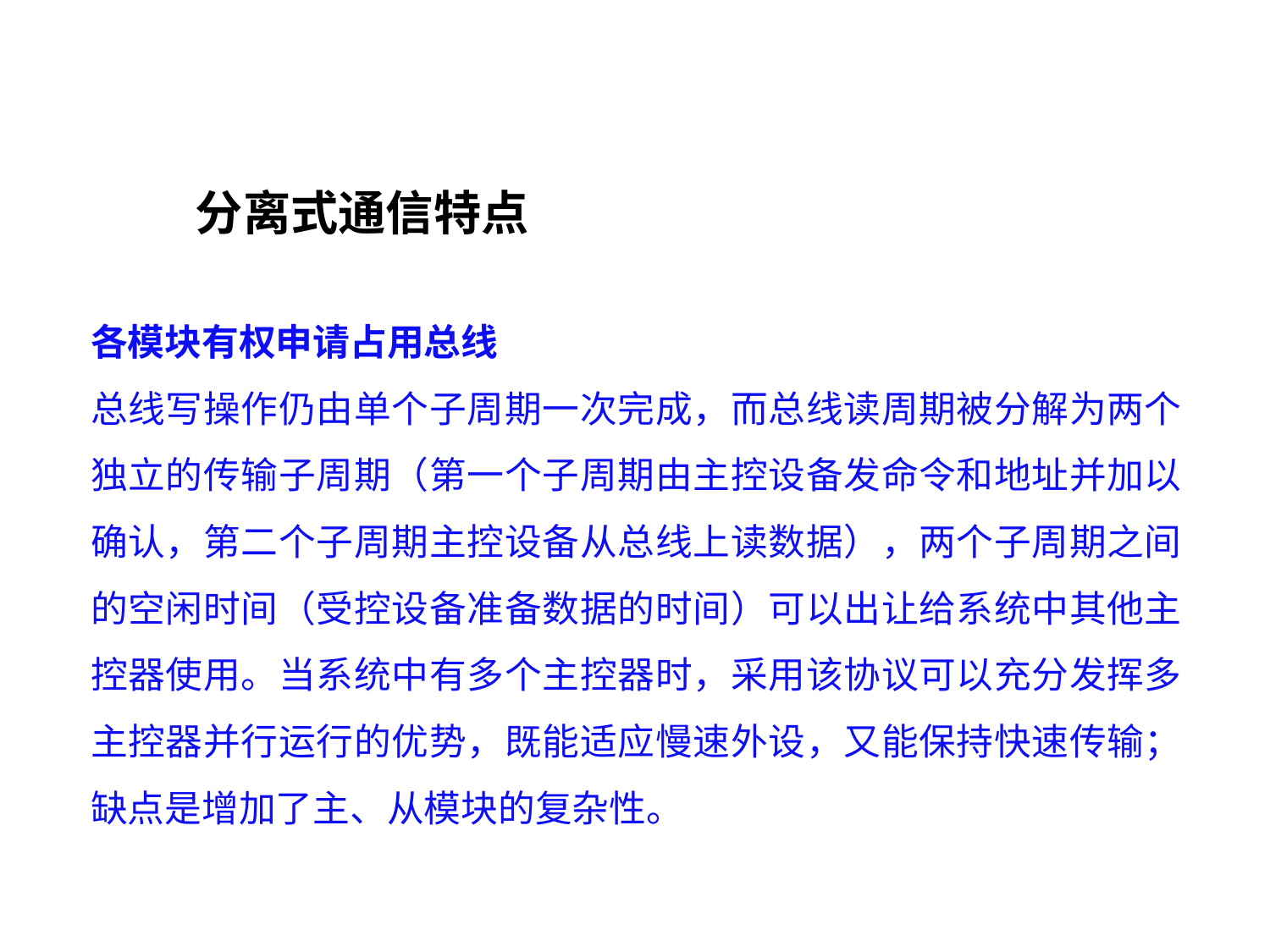

分离式通信特点
各模块有权申请占用总线
总线写操作仍由单个子周期一次完成，而总线读周期被分解为两个独立的传输子周期（第一个子周期由主控设备发命令和地址并加以确认，第二个子周期主控设备从总线上读数据），两个子周期之间的空闲时间（受控设备准备数据的时间）可以出让给系统中其他主控器使用。当系统中有多个主控器时，采用该协议可以充分发挥多主控器并行运行的优势，既能适应慢速外设，又能保持快速传输；缺点是增加了主、从模块的复杂性。